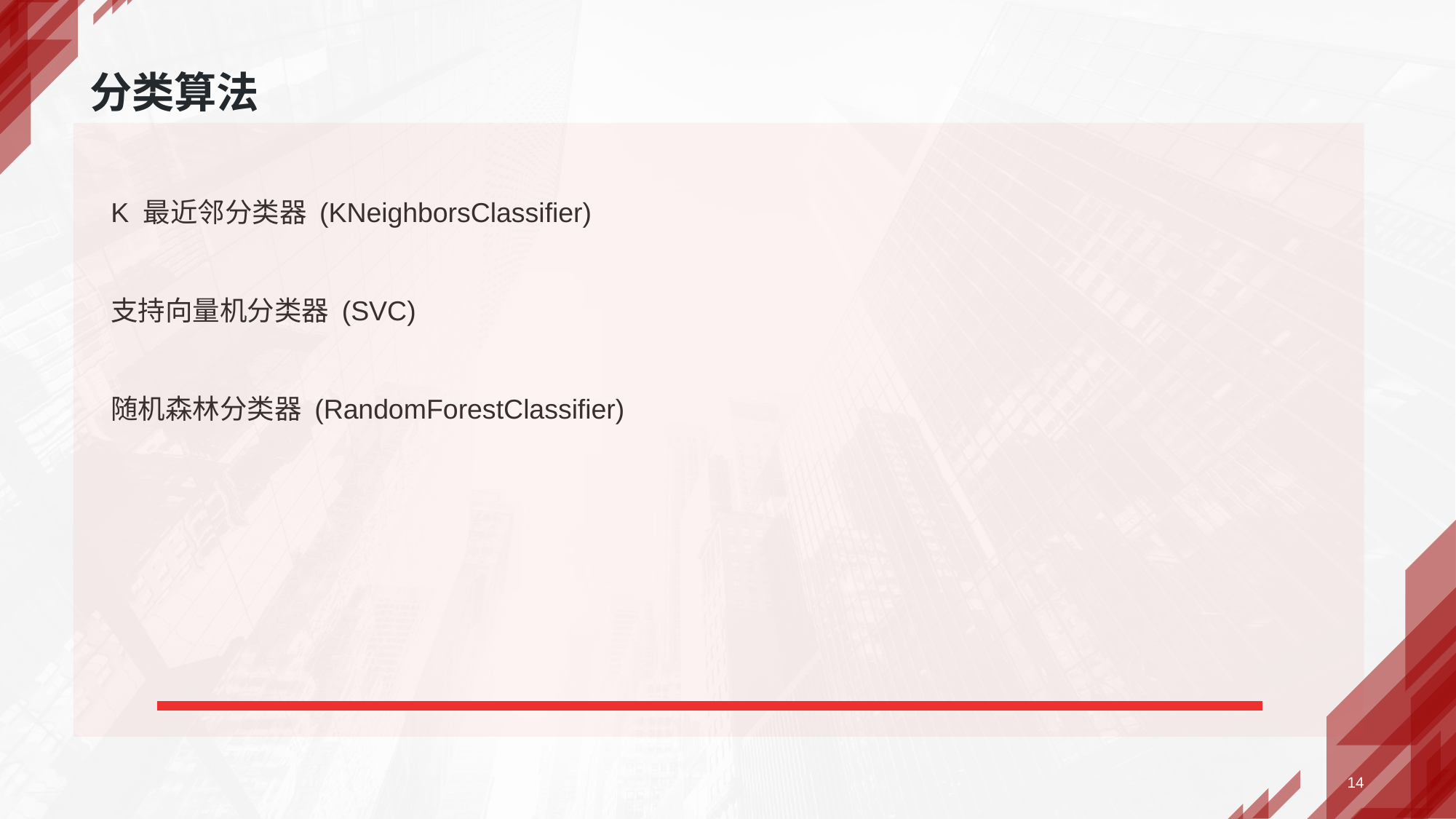

# 分类算法

K 最近邻分类器 (KNeighborsClassifier)

支持向量机分类器 (SVC)

随机森林分类器 (RandomForestClassifier)
14